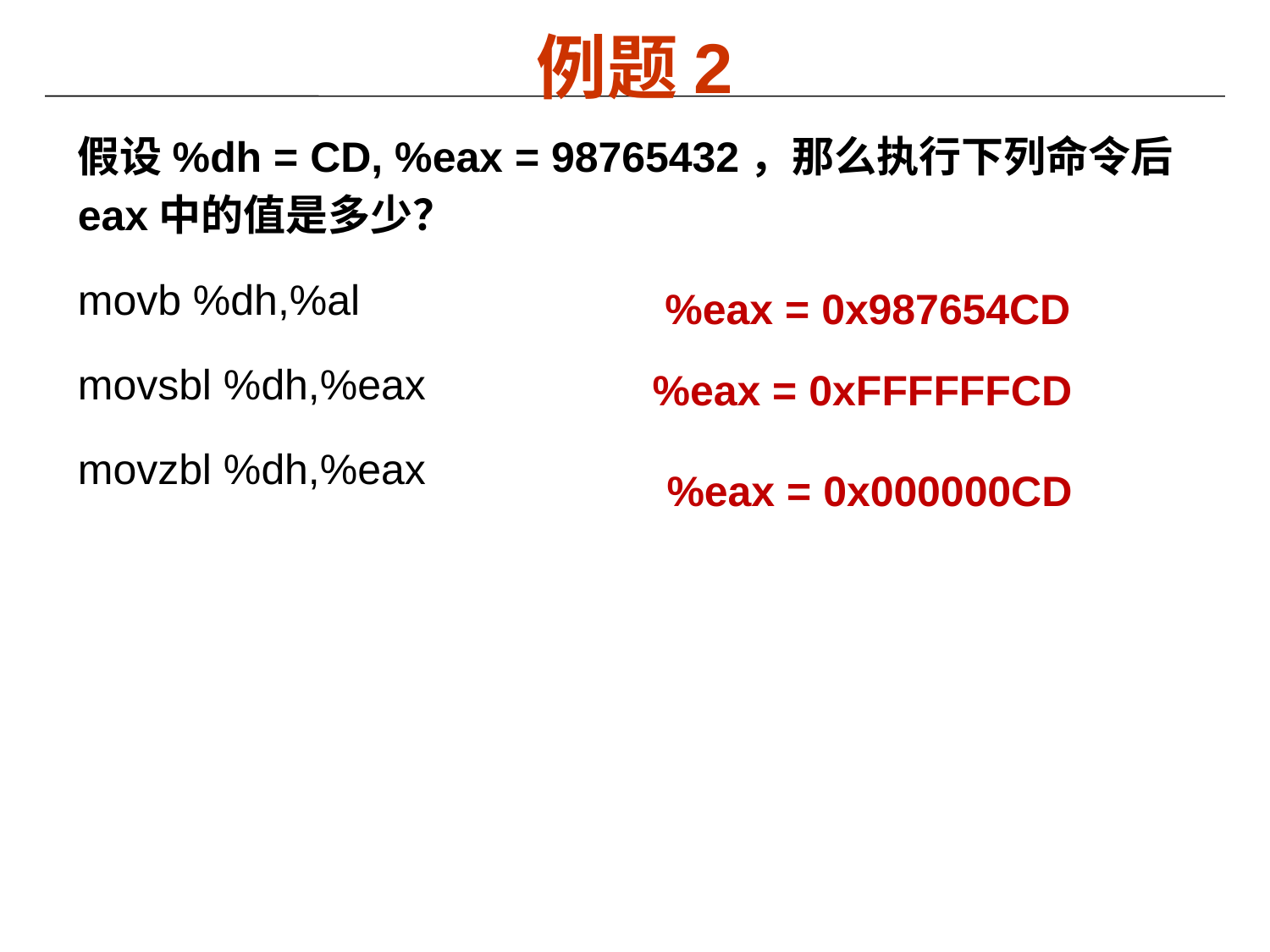

# 例题2
假设%dh = CD, %eax = 98765432，那么执行下列命令后eax中的值是多少？
movb %dh,%al
movsbl %dh,%eax
movzbl %dh,%eax
%eax = 0x987654CD
%eax = 0xFFFFFFCD
%eax = 0x000000CD